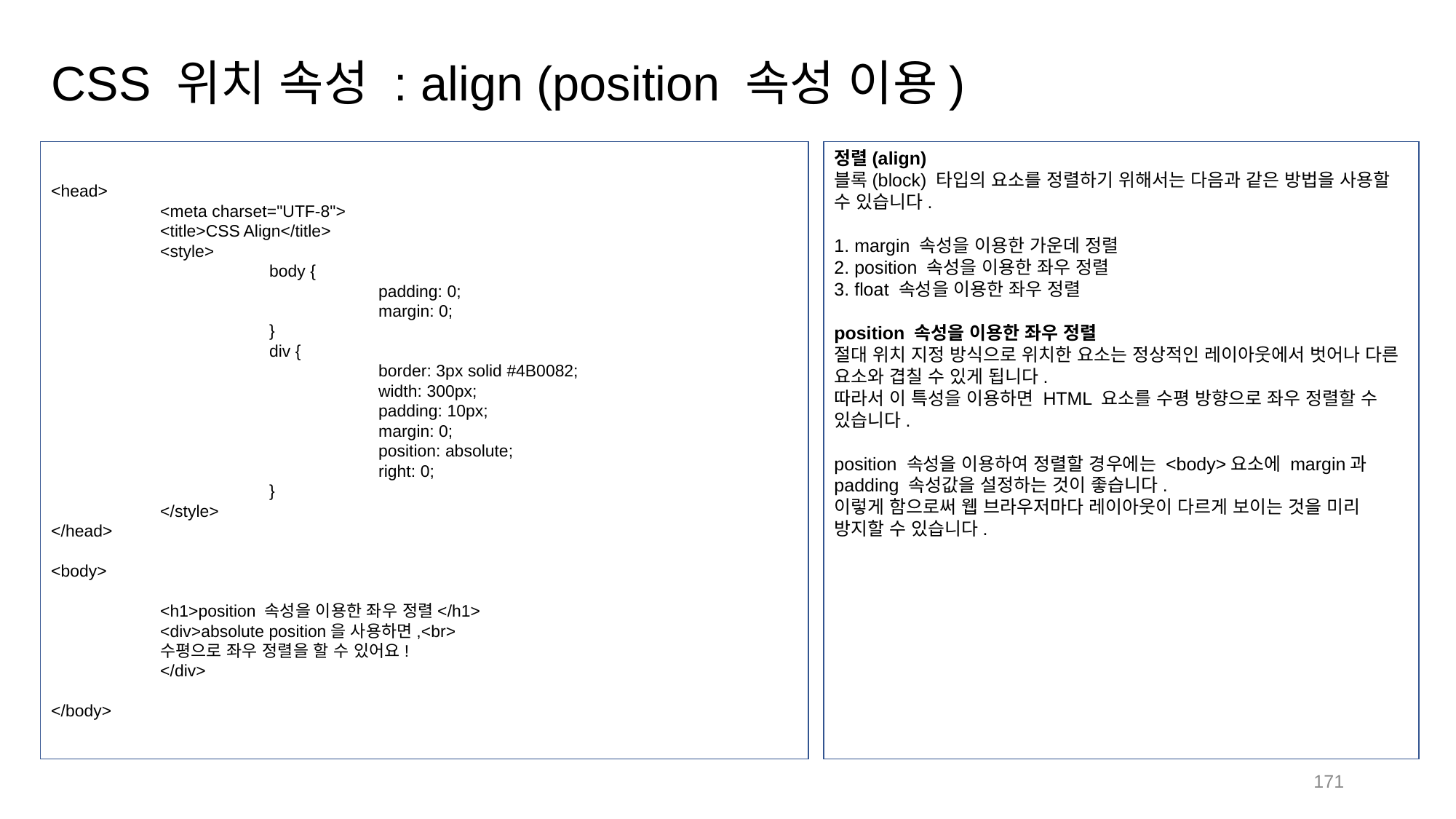

# CSS 위치 속성 : align (position 속성 이용)
<head>
	<meta charset="UTF-8">
	<title>CSS Align</title>
	<style>
		body {
			padding: 0;
			margin: 0;
		}
		div {
			border: 3px solid #4B0082;
			width: 300px;
			padding: 10px;
			margin: 0;
			position: absolute;
			right: 0;
		}
	</style>
</head>

<body>

	<h1>position 속성을 이용한 좌우 정렬</h1>
	<div>absolute position을 사용하면,<br>
	수평으로 좌우 정렬을 할 수 있어요!
	</div>

</body>
정렬(align)
블록(block) 타입의 요소를 정렬하기 위해서는 다음과 같은 방법을 사용할 수 있습니다.

1. margin 속성을 이용한 가운데 정렬
2. position 속성을 이용한 좌우 정렬
3. float 속성을 이용한 좌우 정렬

position 속성을 이용한 좌우 정렬
절대 위치 지정 방식으로 위치한 요소는 정상적인 레이아웃에서 벗어나 다른 요소와 겹칠 수 있게 됩니다.
따라서 이 특성을 이용하면 HTML 요소를 수평 방향으로 좌우 정렬할 수 있습니다.

position 속성을 이용하여 정렬할 경우에는 <body>요소에 margin과 padding 속성값을 설정하는 것이 좋습니다.
이렇게 함으로써 웹 브라우저마다 레이아웃이 다르게 보이는 것을 미리 방지할 수 있습니다.

171